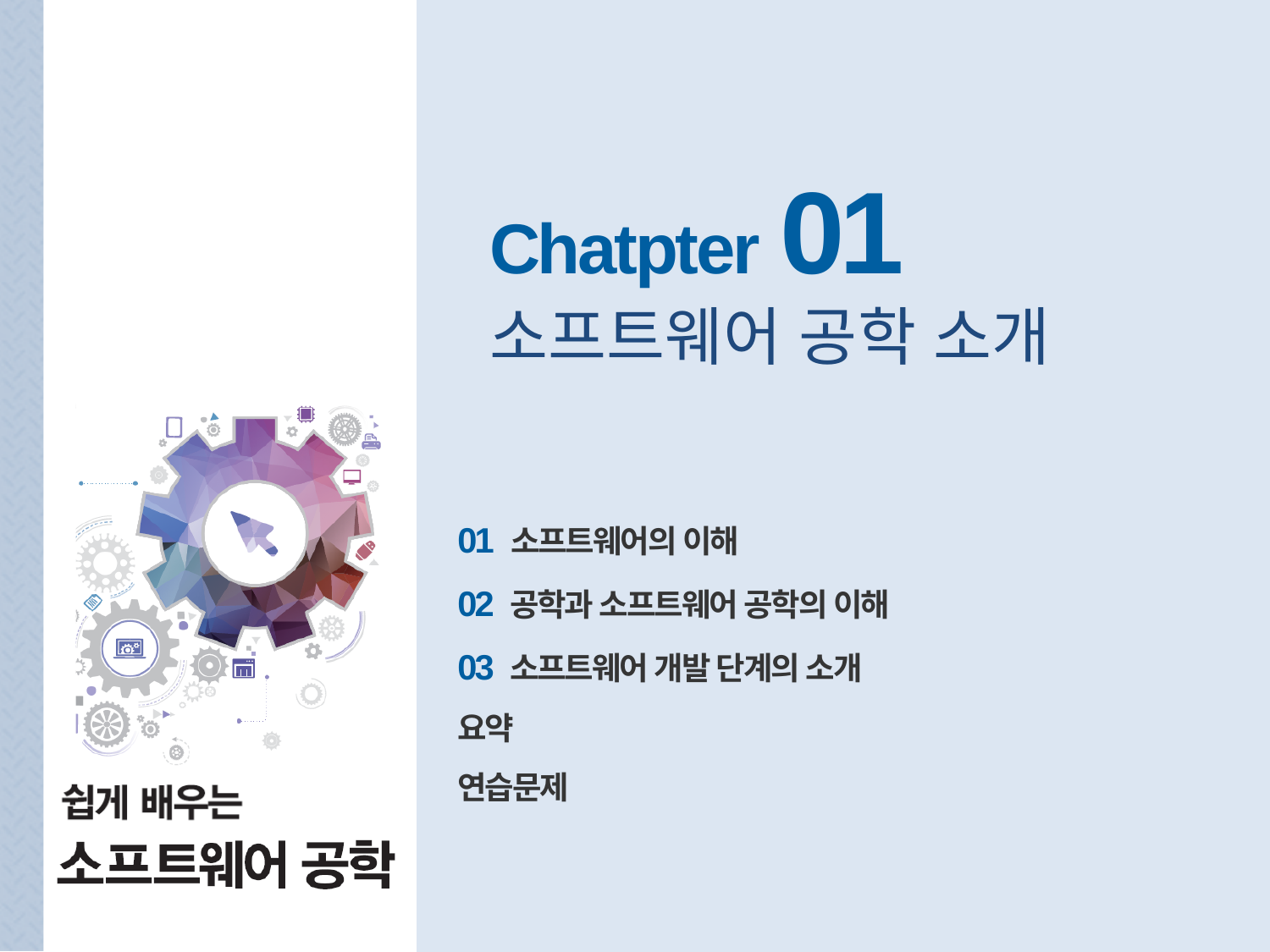

Chatpter 01
소프트웨어 공학 소개
01 소프트웨어의 이해
02 공학과 소프트웨어 공학의 이해
03 소프트웨어 개발 단계의 소개
요약
연습문제